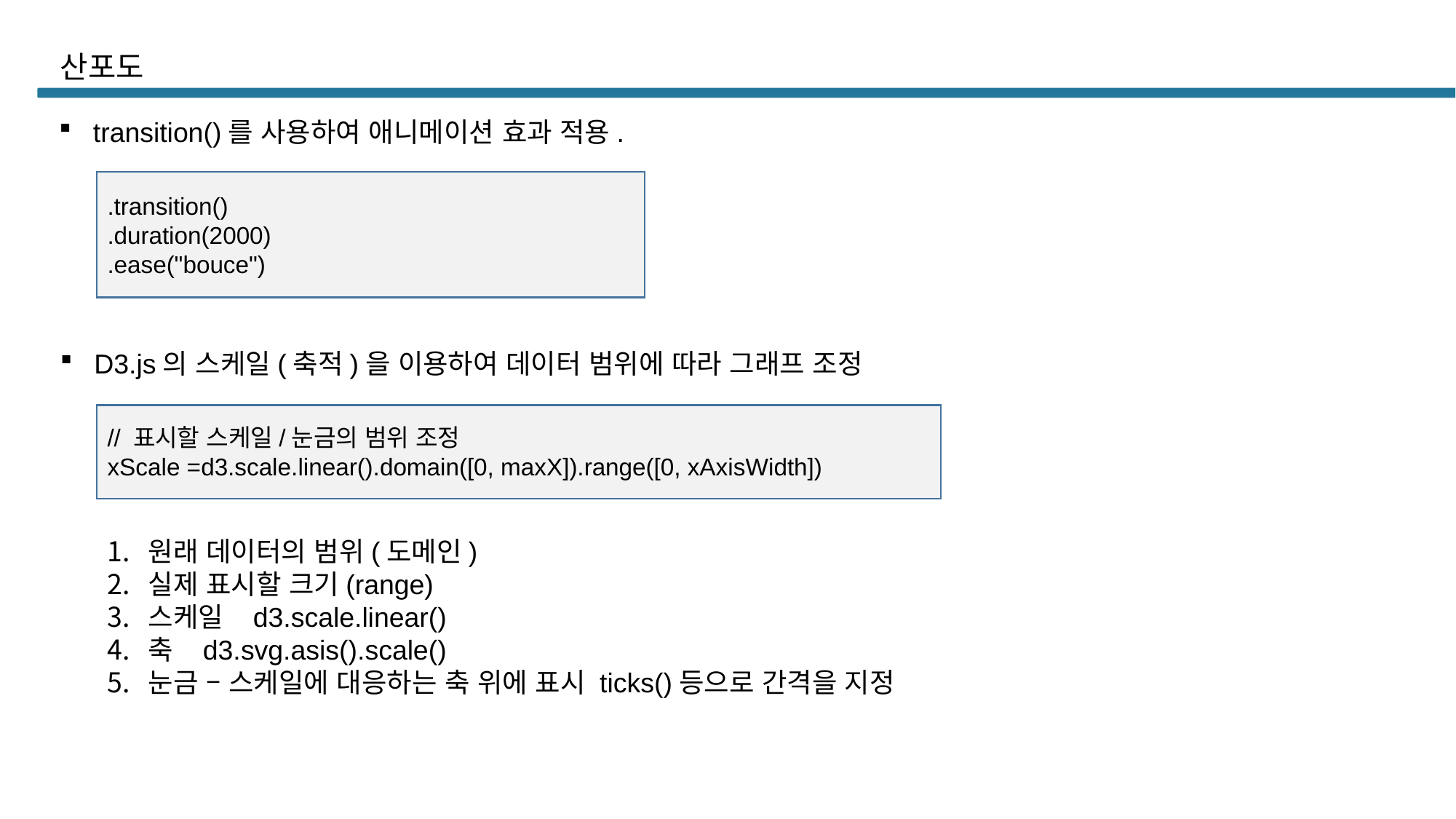

# 산포도
transition()를 사용하여 애니메이션 효과 적용.
.transition()
.duration(2000)
.ease("bouce")

D3.js의 스케일(축적)을 이용하여 데이터 범위에 따라 그래프 조정
// 표시할 스케일/눈금의 범위 조정
xScale =d3.scale.linear().domain([0, maxX]).range([0, xAxisWidth])
원래 데이터의 범위(도메인)
실제 표시할 크기(range)
스케일   d3.scale.linear()
축   d3.svg.asis().scale()
눈금 – 스케일에 대응하는 축 위에 표시 ticks()등으로 간격을 지정